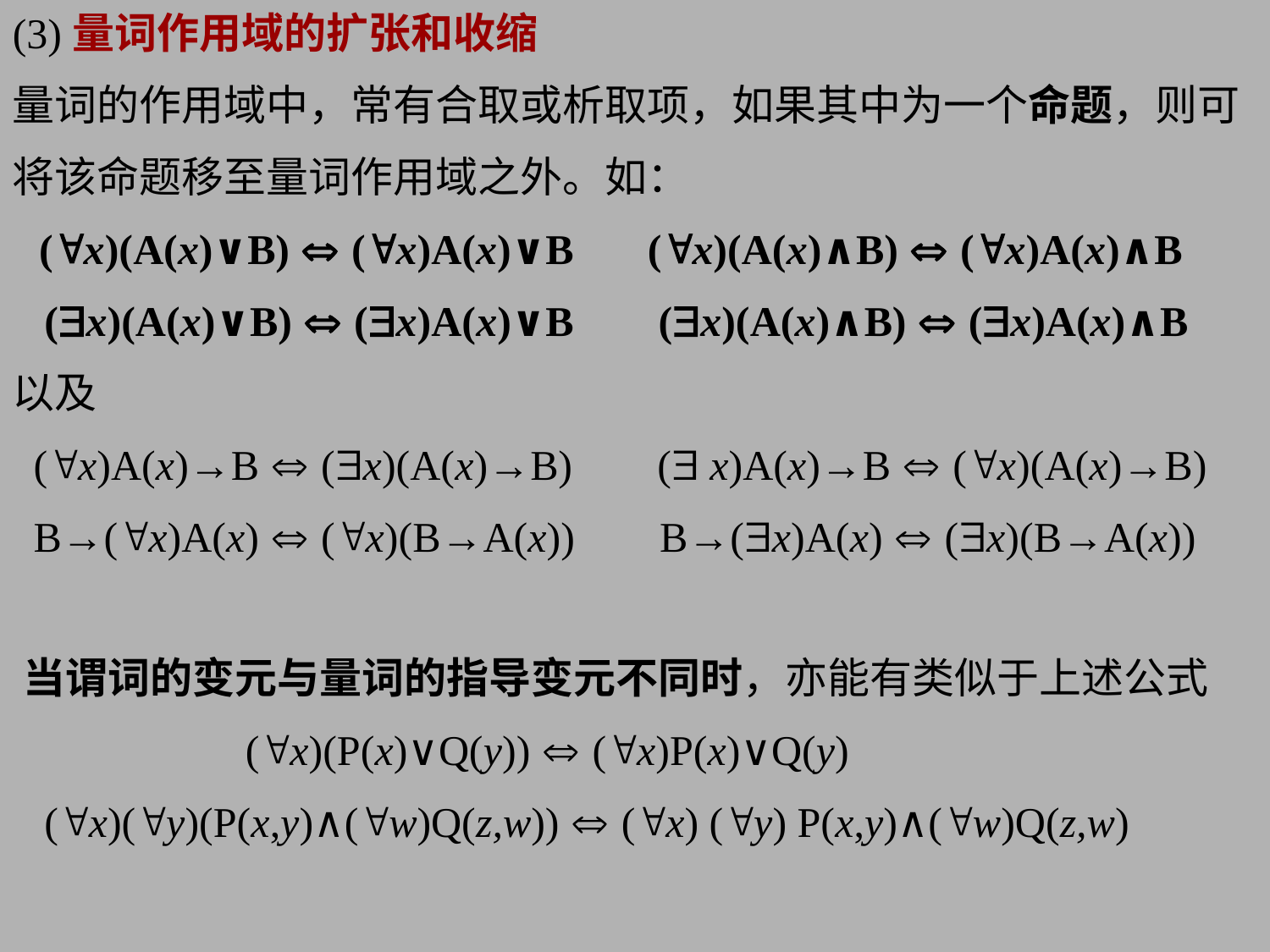

(3)量词作用域的扩张和收缩
量词的作用域中，常有合取或析取项，如果其中为一个命题，则可
将该命题移至量词作用域之外。如：
   (∀x)(A(x)∨B) ⇔ (∀x)A(x)∨B       (∀x)(A(x)∧B) ⇔ (∀x)A(x)∧B
   (∃x)(A(x)∨B) ⇔ (∃x)A(x)∨B        (∃x)(A(x)∧B) ⇔ (∃x)A(x)∧B
以及
  (∀x)A(x)→B ⇔ (∃x)(A(x)→B)        (∃ x)A(x)→B ⇔ (∀x)(A(x)→B)
  B→(∀x)A(x) ⇔ (∀x)(B→A(x))        B→(∃x)A(x) ⇔ (∃x)(B→A(x))
当谓词的变元与量词的指导变元不同时，亦能有类似于上述公式
                     (∀x)(P(x)∨Q(y)) ⇔ (∀x)P(x)∨Q(y)
  (∀x)(∀y)(P(x,y)∧(∀w)Q(z,w)) ⇔ (∀x) (∀y) P(x,y)∧(∀w)Q(z,w)